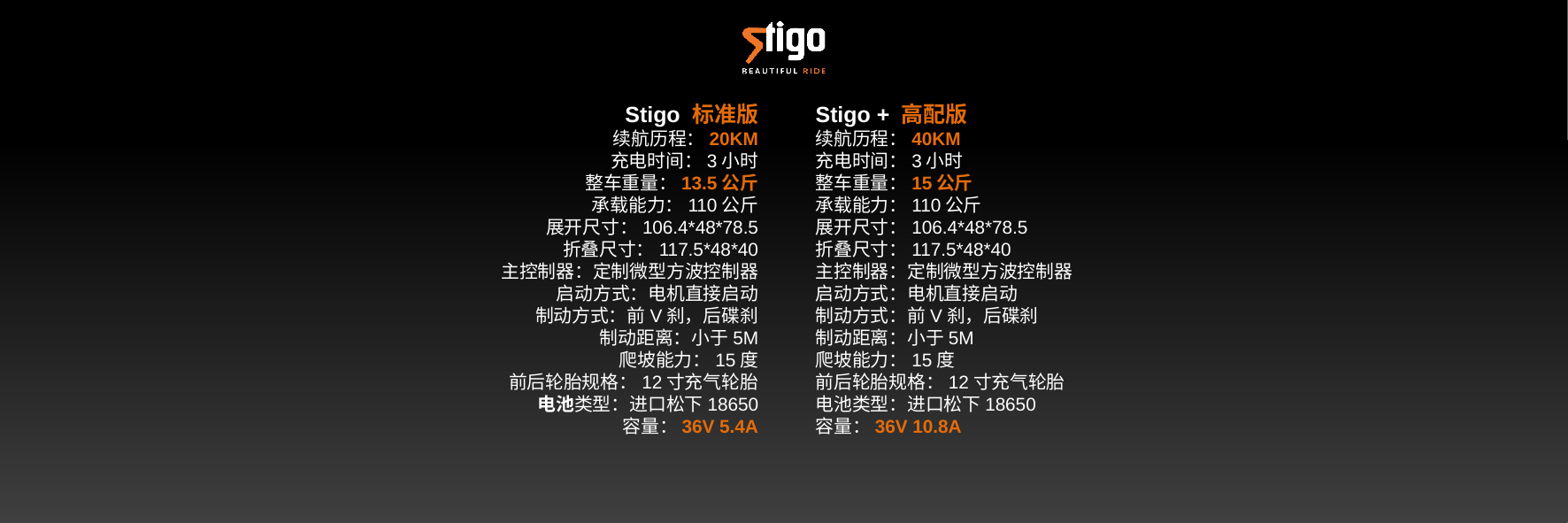

Stigo 标准版
续航历程：20KM
充电时间：3小时
整车重量：13.5公斤
承载能力：110公斤
展开尺寸：106.4*48*78.5
折叠尺寸：117.5*48*40
主控制器：定制微型方波控制器
启动方式：电机直接启动
制动方式：前V刹，后碟刹
制动距离：小于5M
爬坡能力：15度
前后轮胎规格：12寸充气轮胎
电池类型：进口松下18650
容量：36V 5.4A
Stigo + 高配版
续航历程：40KM
充电时间：3小时
整车重量：15公斤
承载能力：110公斤
展开尺寸：106.4*48*78.5
折叠尺寸：117.5*48*40
主控制器：定制微型方波控制器
启动方式：电机直接启动
制动方式：前V刹，后碟刹
制动距离：小于5M
爬坡能力：15度
前后轮胎规格：12寸充气轮胎
电池类型：进口松下18650
容量：36V 10.8A